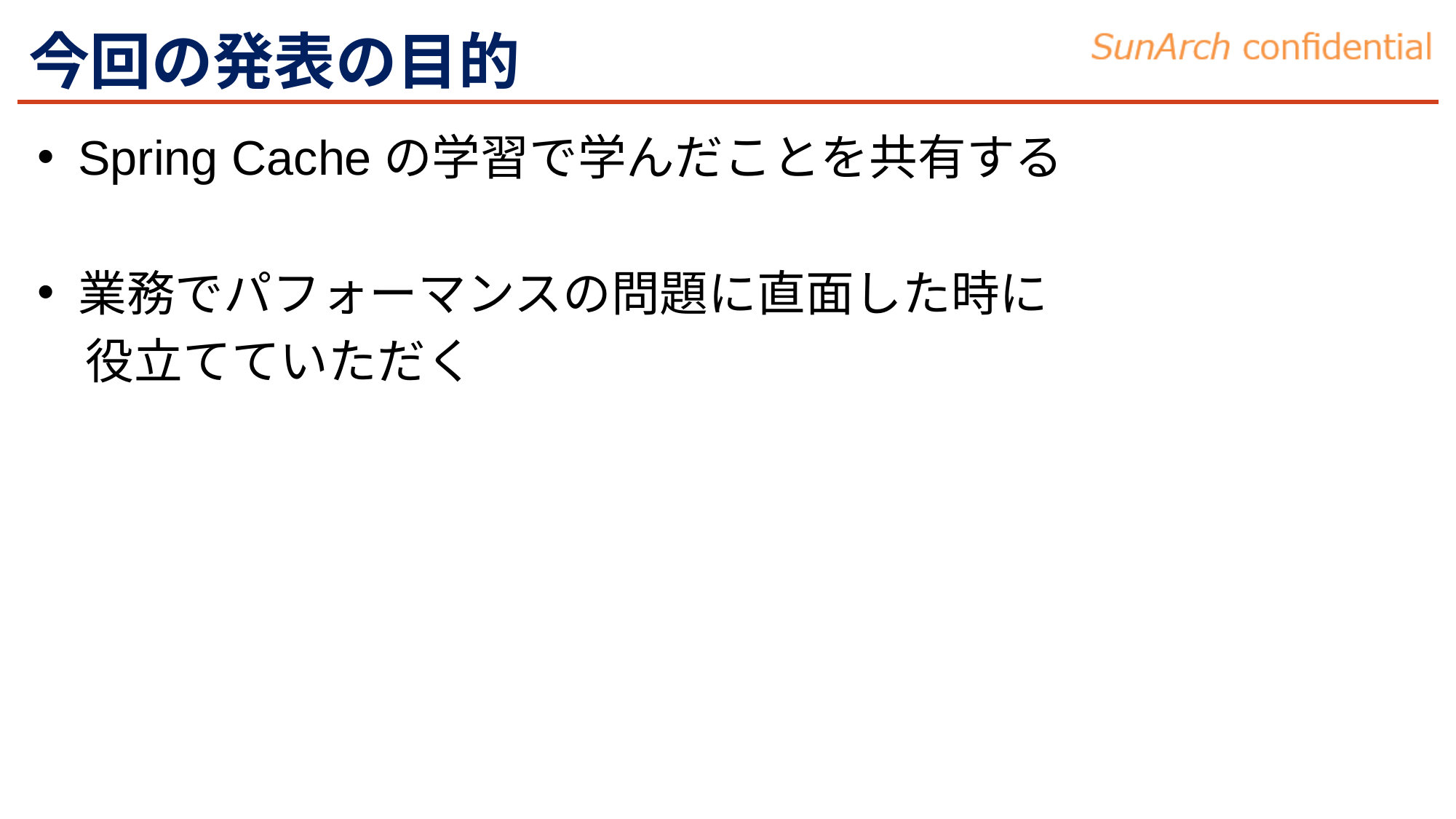

# 今回の発表の目的
Spring Cacheの学習で学んだことを共有する

業務でパフォーマンスの問題に直面した時に
　役立てていただく